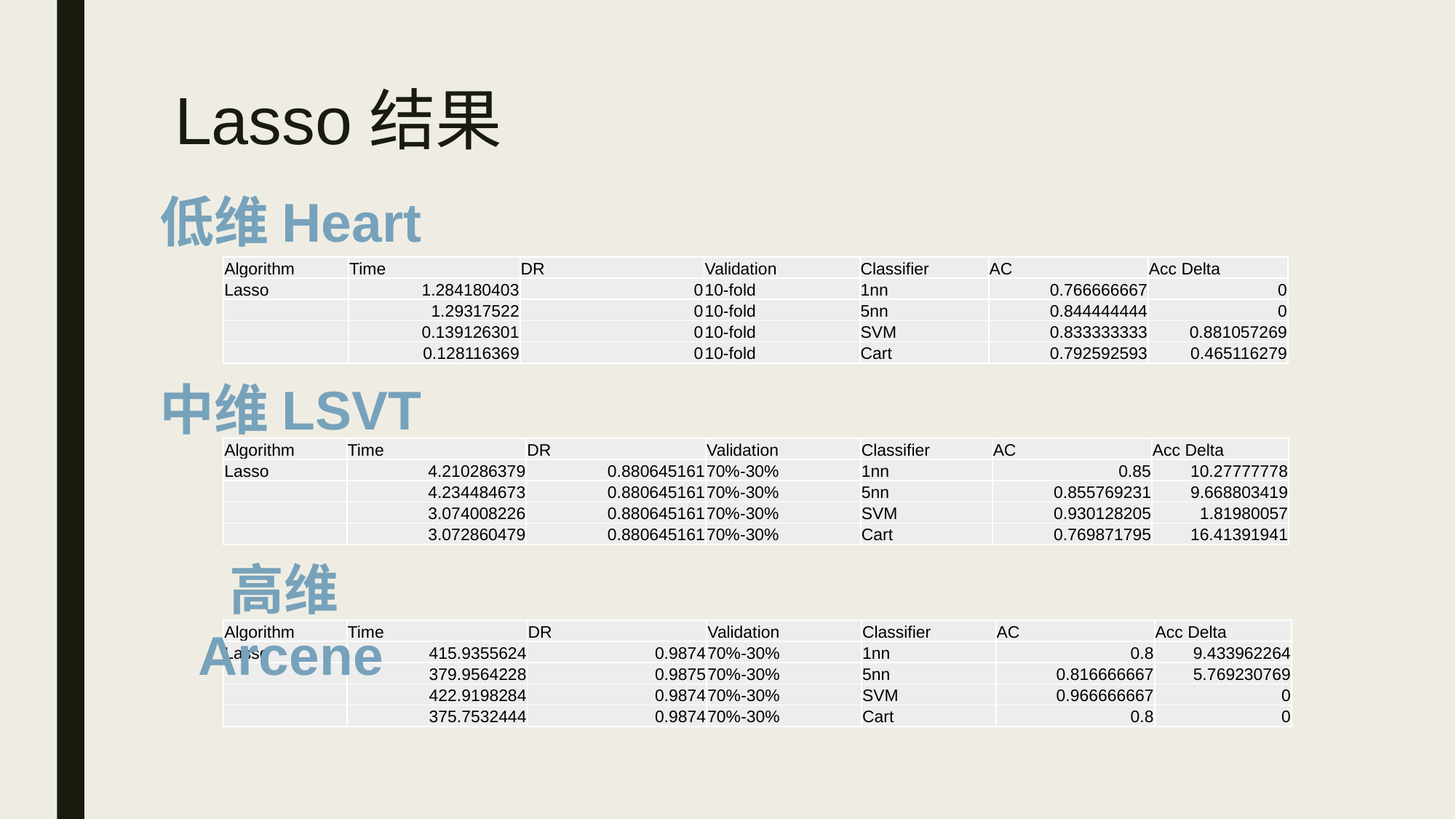

# Lasso结果
低维Heart
| Algorithm | Time | DR | Validation | Classifier | AC | Acc Delta |
| --- | --- | --- | --- | --- | --- | --- |
| Lasso | 1.284180403 | 0 | 10-fold | 1nn | 0.766666667 | 0 |
|  | 1.29317522 | 0 | 10-fold | 5nn | 0.844444444 | 0 |
|  | 0.139126301 | 0 | 10-fold | SVM | 0.833333333 | 0.881057269 |
|  | 0.128116369 | 0 | 10-fold | Cart | 0.792592593 | 0.465116279 |
中维LSVT
| Algorithm | Time | DR | Validation | Classifier | AC | Acc Delta |
| --- | --- | --- | --- | --- | --- | --- |
| Lasso | 4.210286379 | 0.880645161 | 70%-30% | 1nn | 0.85 | 10.27777778 |
|  | 4.234484673 | 0.880645161 | 70%-30% | 5nn | 0.855769231 | 9.668803419 |
|  | 3.074008226 | 0.880645161 | 70%-30% | SVM | 0.930128205 | 1.81980057 |
|  | 3.072860479 | 0.880645161 | 70%-30% | Cart | 0.769871795 | 16.41391941 |
高维Arcene
| Algorithm | Time | DR | Validation | Classifier | AC | Acc Delta |
| --- | --- | --- | --- | --- | --- | --- |
| Lasso | 415.9355624 | 0.9874 | 70%-30% | 1nn | 0.8 | 9.433962264 |
|  | 379.9564228 | 0.9875 | 70%-30% | 5nn | 0.816666667 | 5.769230769 |
|  | 422.9198284 | 0.9874 | 70%-30% | SVM | 0.966666667 | 0 |
|  | 375.7532444 | 0.9874 | 70%-30% | Cart | 0.8 | 0 |